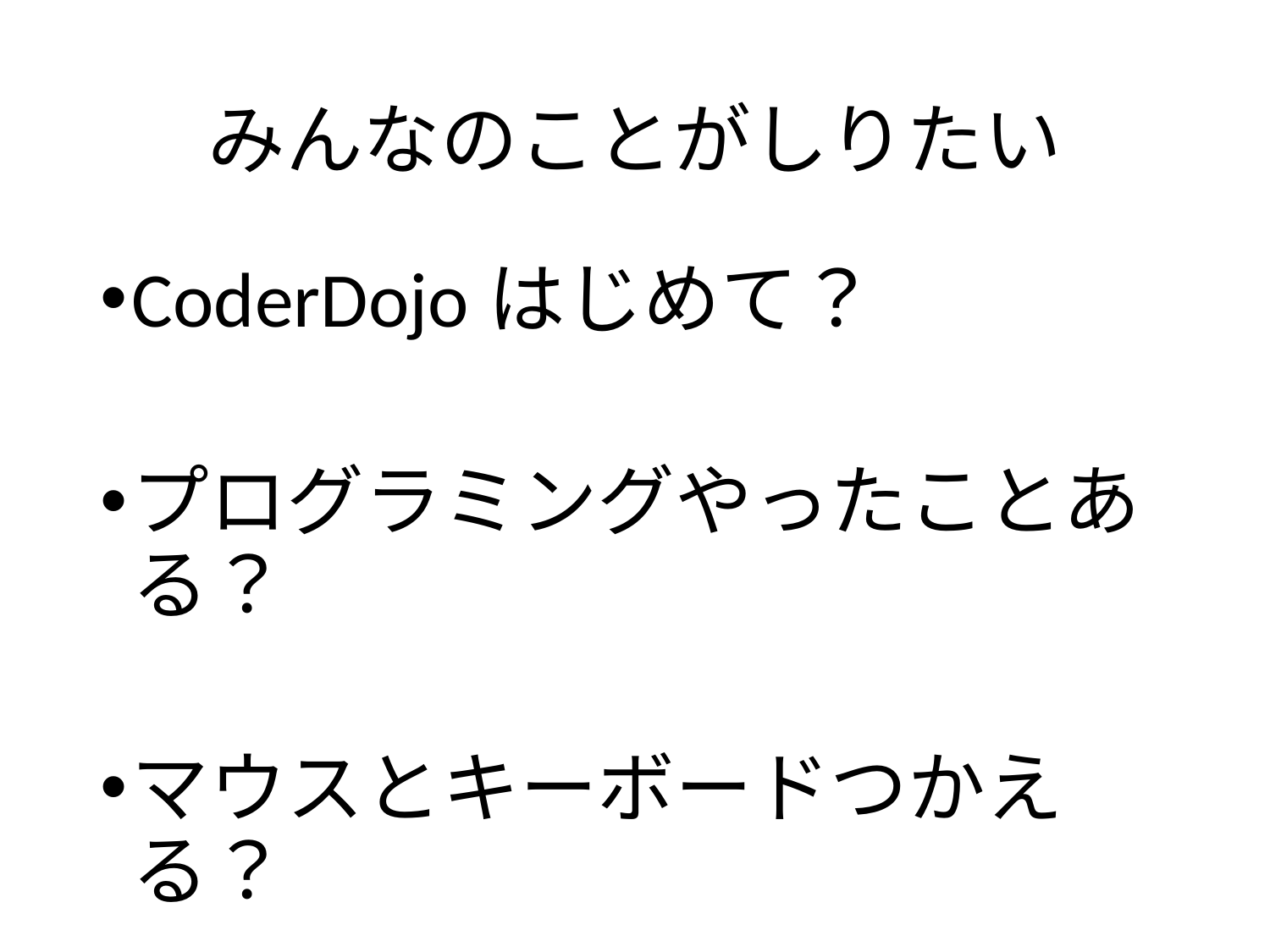

# みんなのことがしりたい
CoderDojoはじめて？

プログラミングやったことある？

マウスとキーボードつかえる？